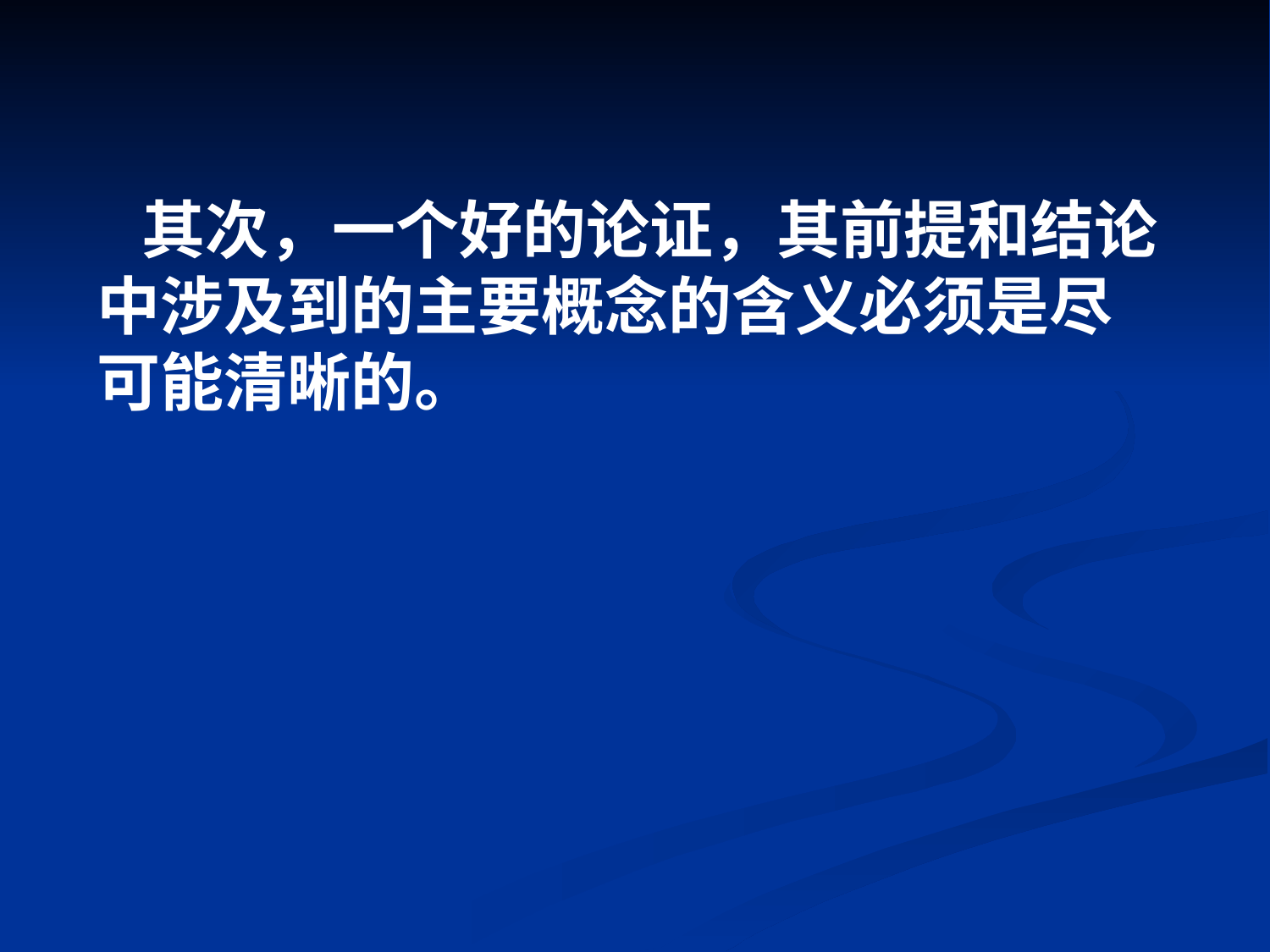

其次，一个好的论证，其前提和结论中涉及到的主要概念的含义必须是尽可能清晰的。